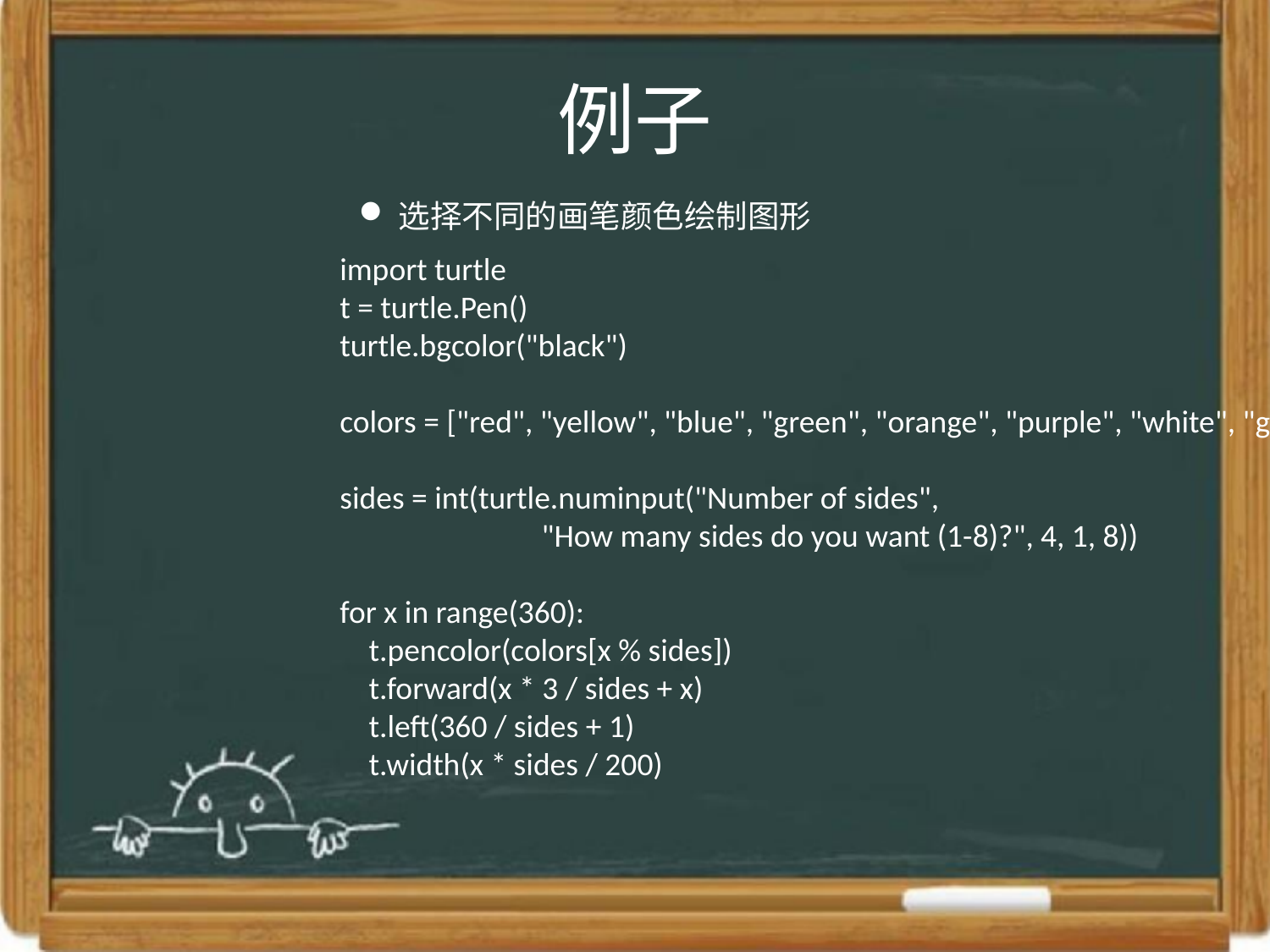

# 例子
选择不同的画笔颜色绘制图形
import turtle
t = turtle.Pen()
turtle.bgcolor("black")

colors = ["red", "yellow", "blue", "green", "orange", "purple", "white", "gray"]

sides = int(turtle.numinput("Number of sides",
                            "How many sides do you want (1-8)?", 4, 1, 8))

for x in range(360):
    t.pencolor(colors[x % sides])
    t.forward(x * 3 / sides + x)
    t.left(360 / sides + 1)
    t.width(x * sides / 200)